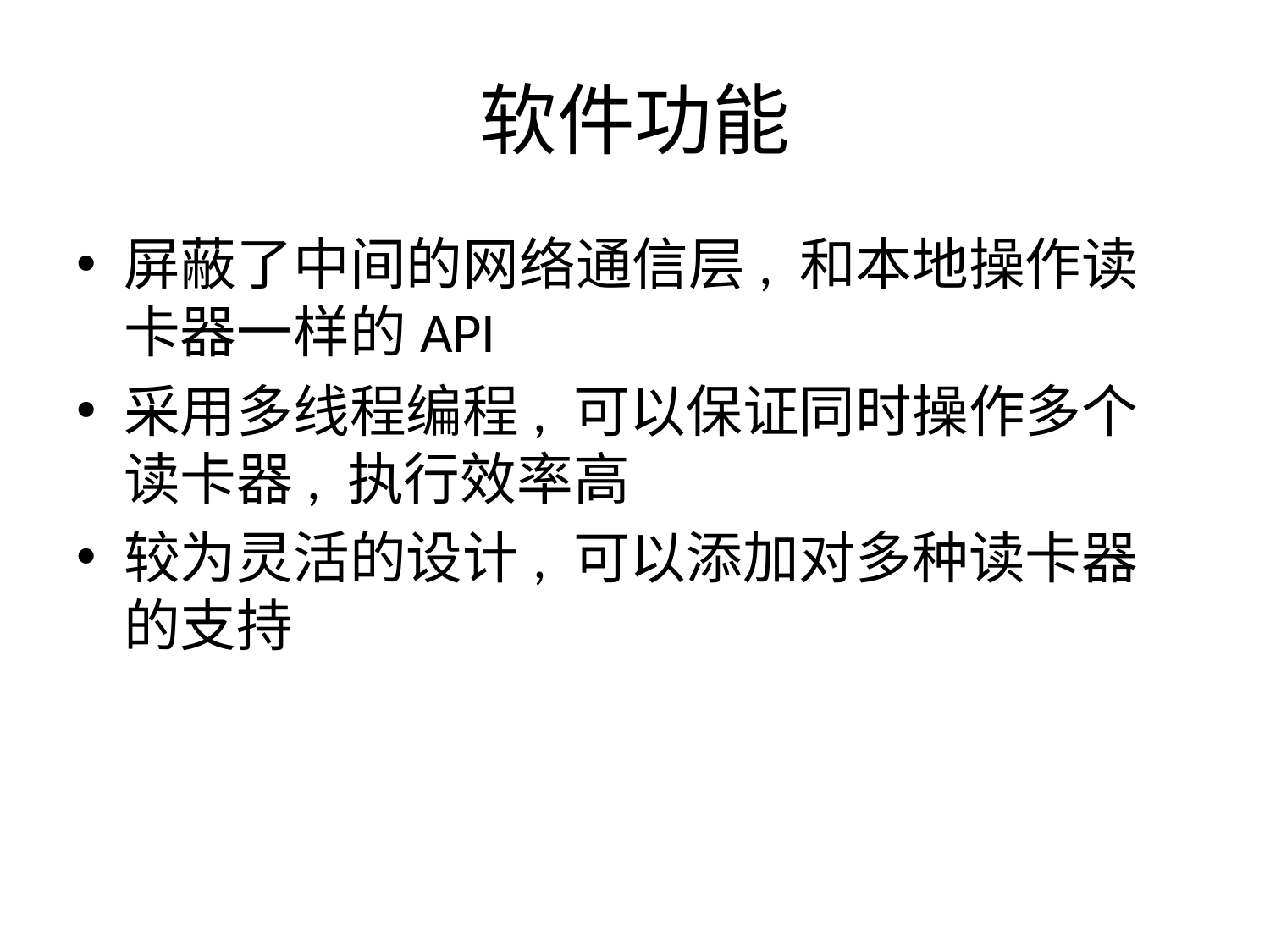

# 软件功能
屏蔽了中间的网络通信层, 和本地操作读卡器一样的API
采用多线程编程, 可以保证同时操作多个读卡器, 执行效率高
较为灵活的设计, 可以添加对多种读卡器的支持